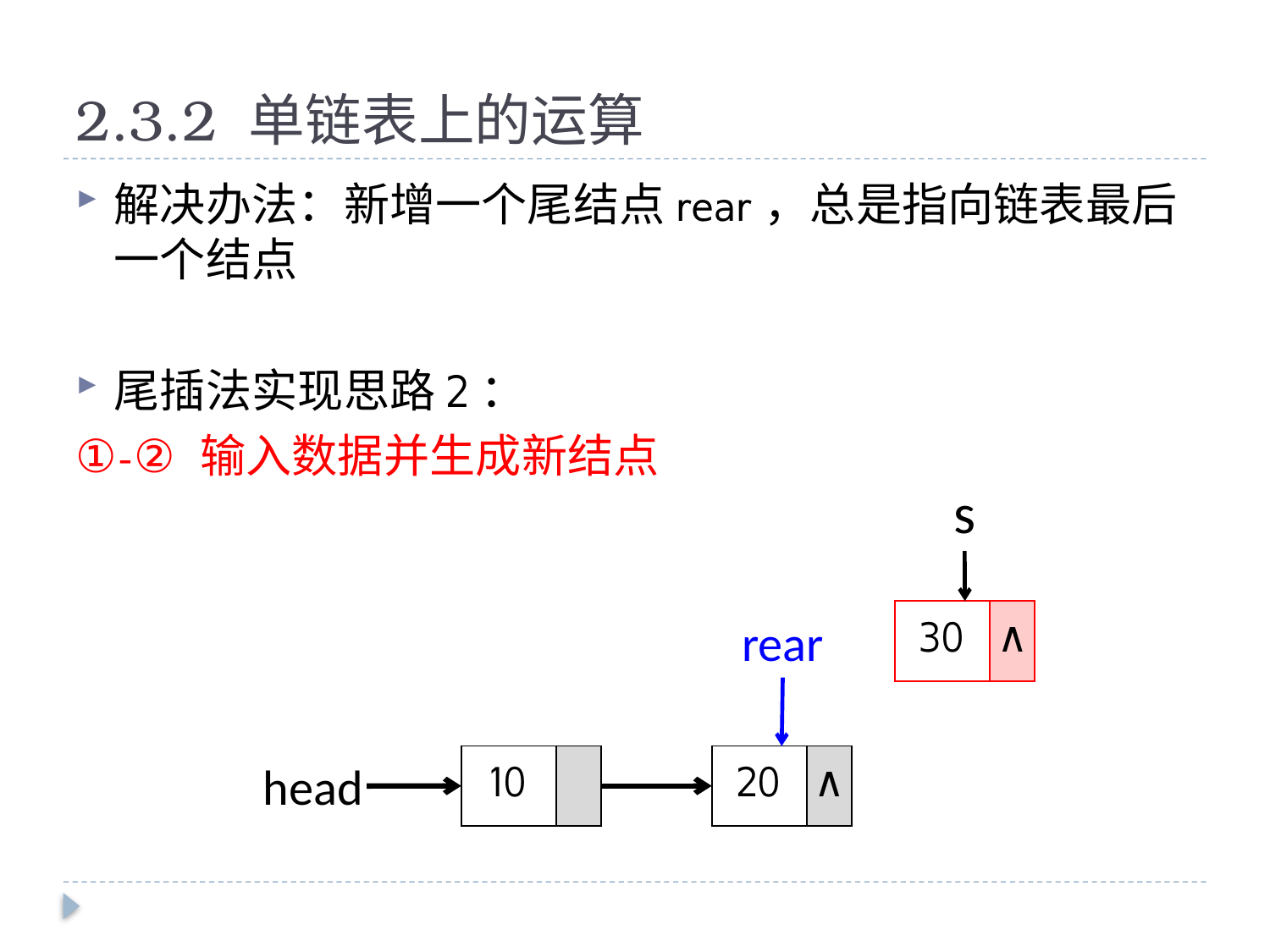

# 2.3.2 单链表上的运算
解决办法：新增一个尾结点rear，总是指向链表最后一个结点

尾插法实现思路2：
①-② 输入数据并生成新结点
s
| 30 | ∧ |
| --- | --- |
rear
| 10 |  |
| --- | --- |
| 20 | ∧ |
| --- | --- |
head